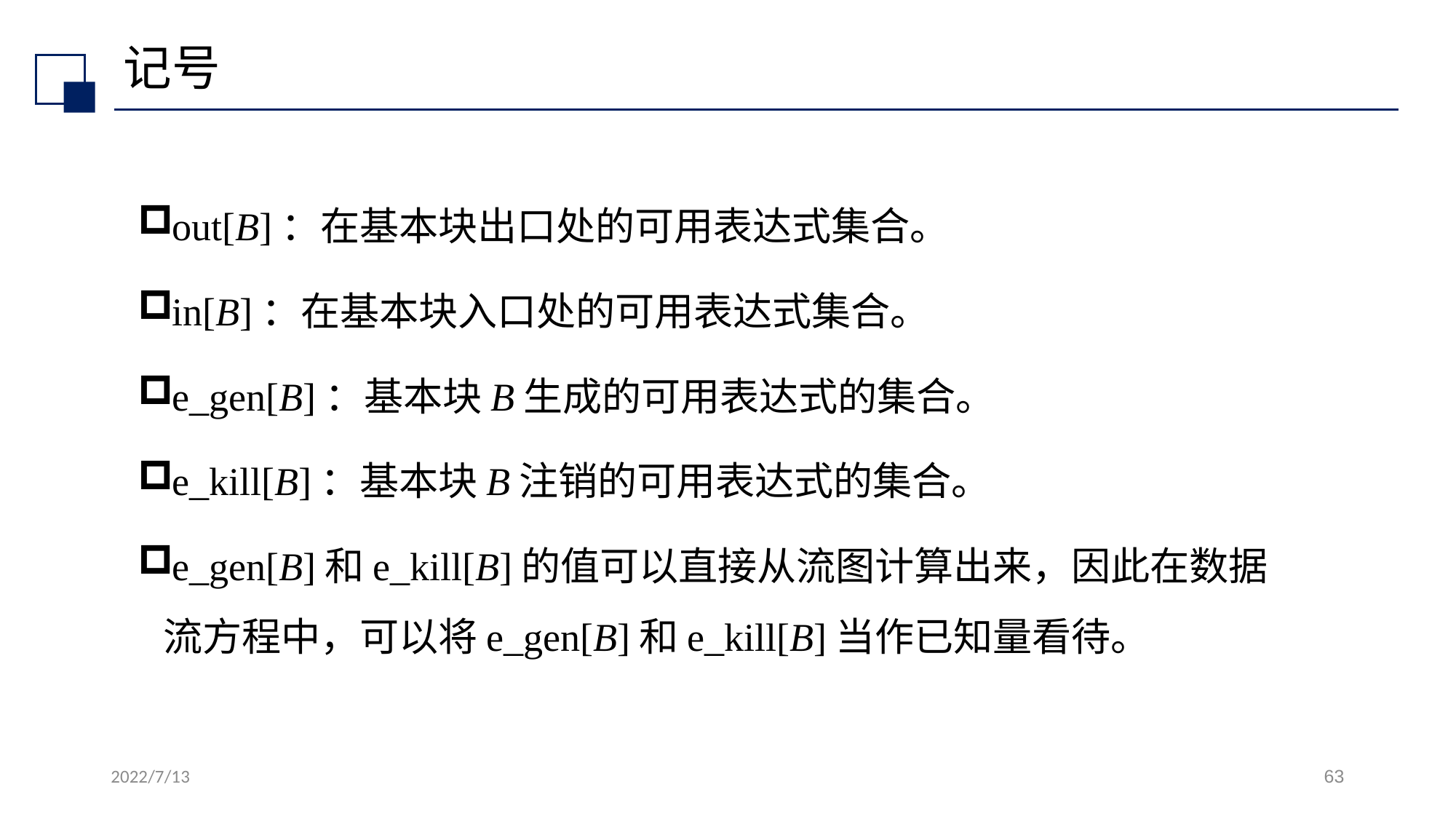

# 记号
out[B]：在基本块出口处的可用表达式集合。
in[B]：在基本块入口处的可用表达式集合。
e_gen[B]：基本块B生成的可用表达式的集合。
e_kill[B]：基本块B注销的可用表达式的集合。
e_gen[B]和e_kill[B]的值可以直接从流图计算出来，因此在数据流方程中，可以将e_gen[B]和e_kill[B]当作已知量看待。
2022/7/13
63